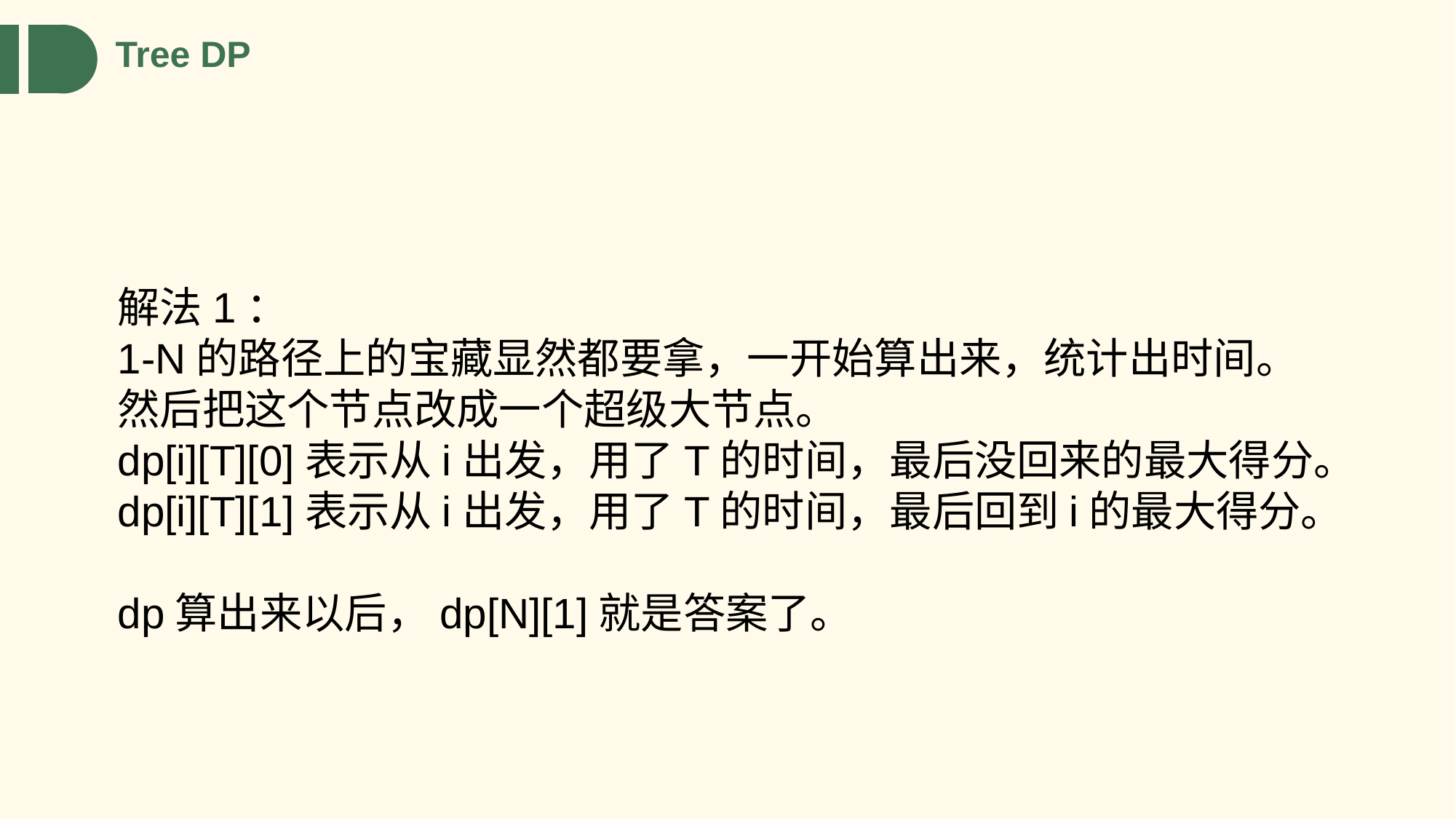

Tree DP
解法1：
1-N的路径上的宝藏显然都要拿，一开始算出来，统计出时间。然后把这个节点改成一个超级大节点。
dp[i][T][0]表示从i出发，用了T的时间，最后没回来的最大得分。
dp[i][T][1]表示从i出发，用了T的时间，最后回到i的最大得分。

dp算出来以后，dp[N][1]就是答案了。